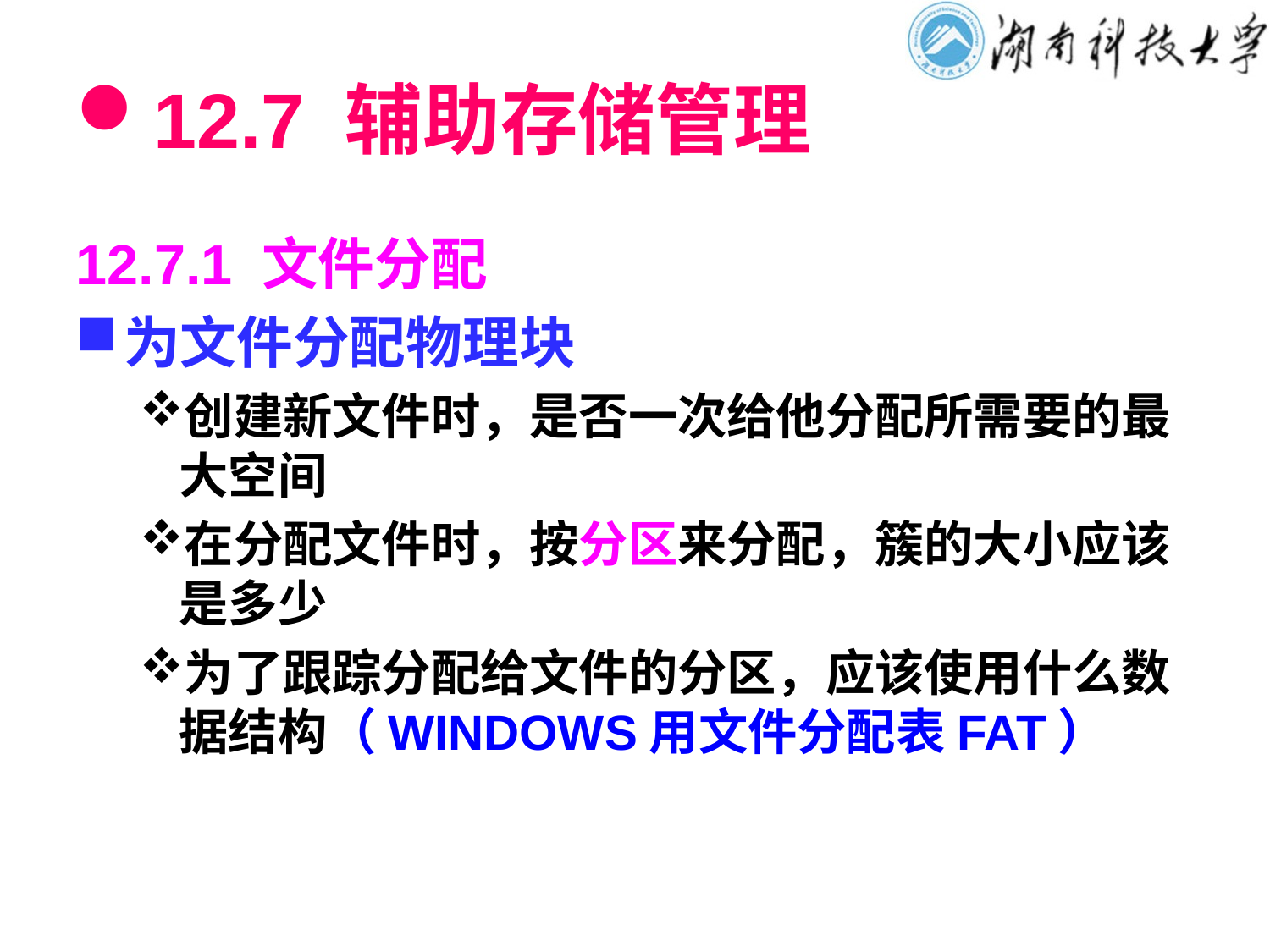

# 12.7 辅助存储管理
12.7.1 文件分配
为文件分配物理块
创建新文件时，是否一次给他分配所需要的最大空间
在分配文件时，按分区来分配，簇的大小应该是多少
为了跟踪分配给文件的分区，应该使用什么数据结构（WINDOWS用文件分配表FAT）